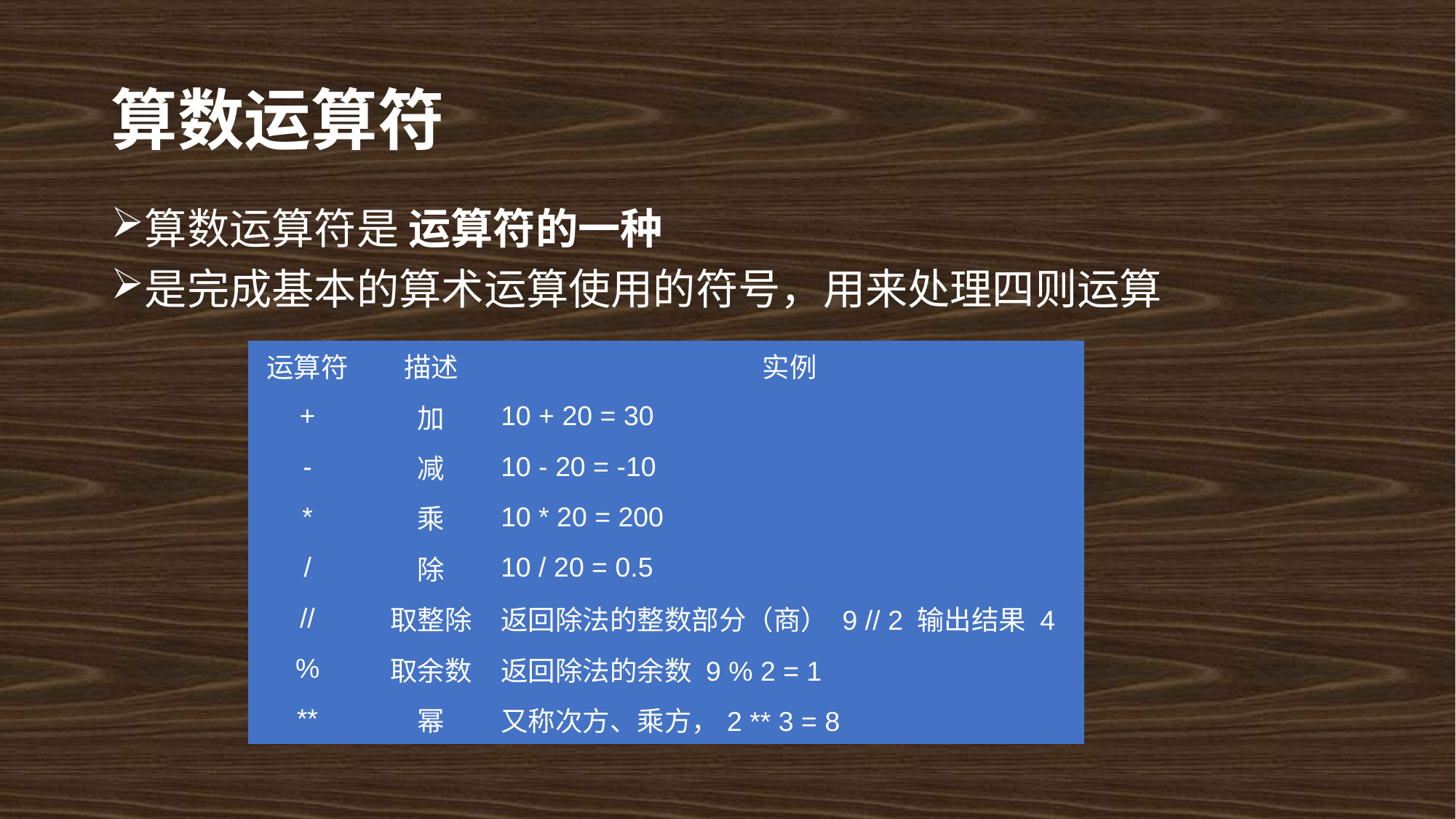

# 算数运算符
算数运算符是 运算符的一种
是完成基本的算术运算使用的符号，用来处理四则运算

| 运算符 | 描述 | 实例 |
| --- | --- | --- |
| + | 加 | 10 + 20 = 30 |
| - | 减 | 10 - 20 = -10 |
| \* | 乘 | 10 \* 20 = 200 |
| / | 除 | 10 / 20 = 0.5 |
| // | 取整除 | 返回除法的整数部分（商） 9 // 2 输出结果 4 |
| % | 取余数 | 返回除法的余数 9 % 2 = 1 |
| \*\* | 幂 | 又称次方、乘方，2 \*\* 3 = 8 |